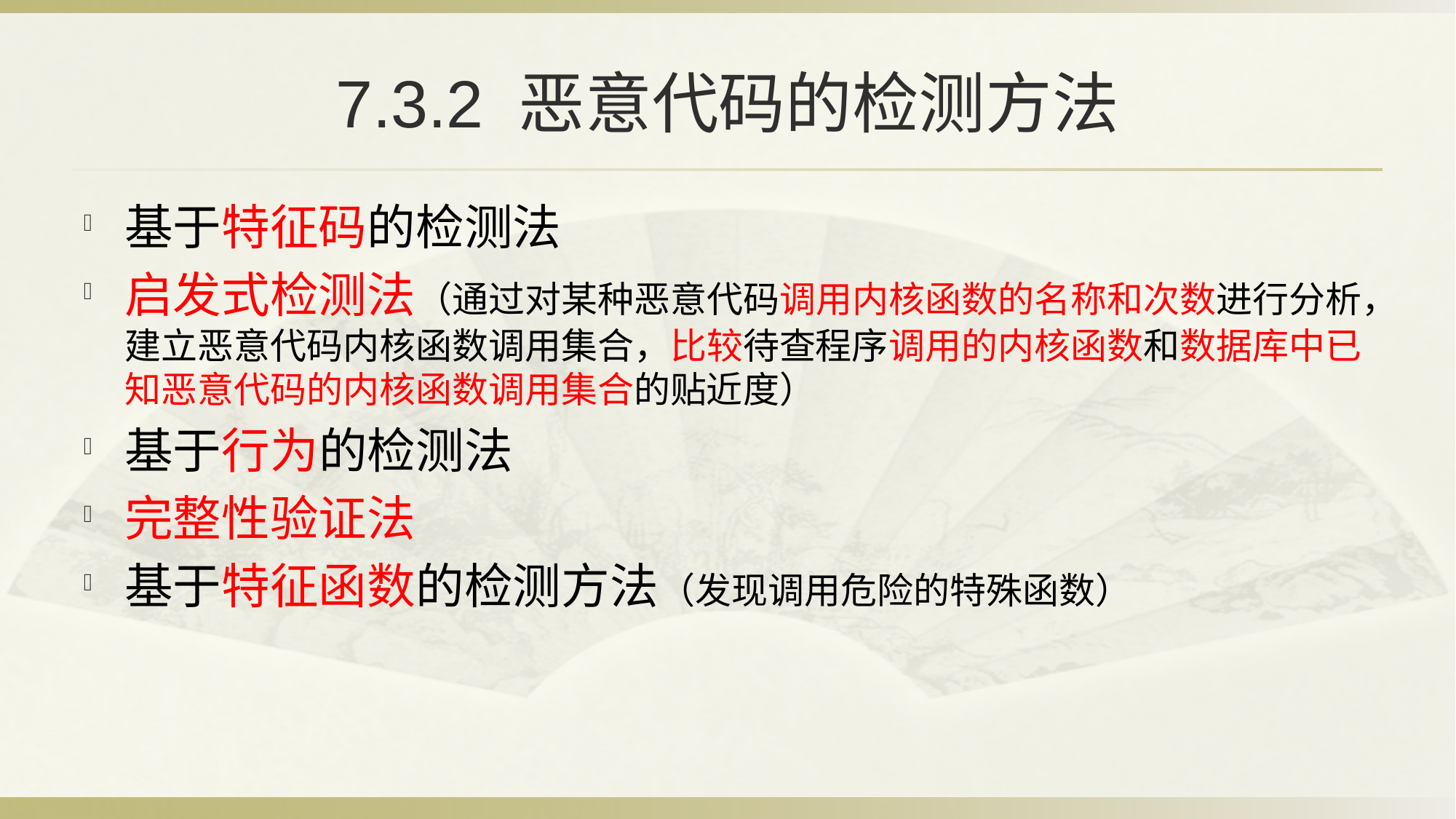

# 7.3.2 恶意代码的检测方法
基于特征码的检测法
启发式检测法（通过对某种恶意代码调用内核函数的名称和次数进行分析，建立恶意代码内核函数调用集合，比较待查程序调用的内核函数和数据库中已知恶意代码的内核函数调用集合的贴近度）
基于行为的检测法
完整性验证法
基于特征函数的检测方法（发现调用危险的特殊函数）